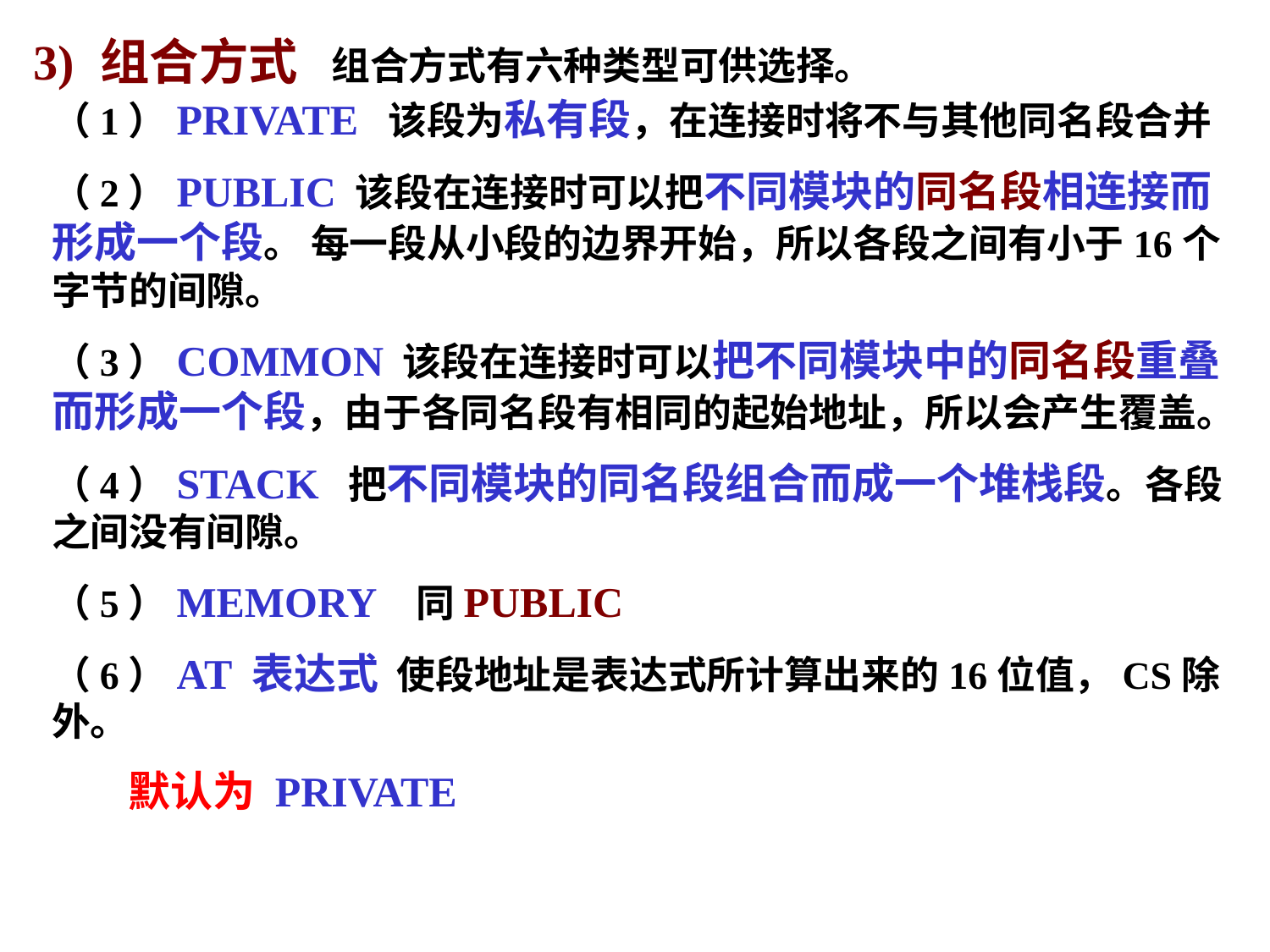

3) 组合方式   组合方式有六种类型可供选择。
（1）PRIVATE  该段为私有段，在连接时将不与其他同名段合并
（2）PUBLIC 该段在连接时可以把不同模块的同名段相连接而形成一个段。 每一段从小段的边界开始，所以各段之间有小于16个字节的间隙。
（3）COMMON 该段在连接时可以把不同模块中的同名段重叠而形成一个段，由于各同名段有相同的起始地址，所以会产生覆盖。
（4）STACK  把不同模块的同名段组合而成一个堆栈段。各段之间没有间隙。
（5）MEMORY   同PUBLIC
（6）AT 表达式  使段地址是表达式所计算出来的16位值，CS除外。
       默认为 PRIVATE